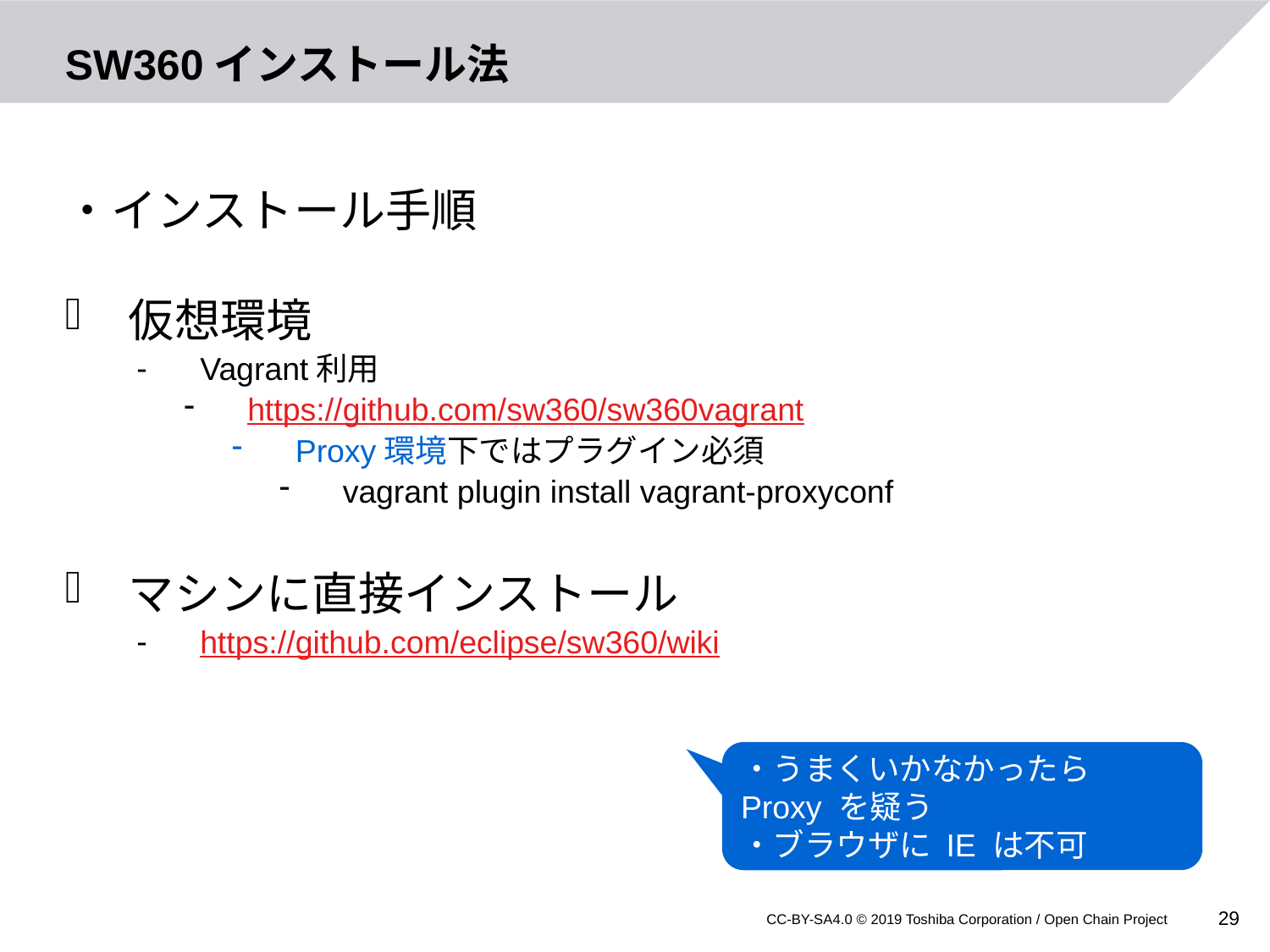

# SW360インストール法

・インストール手順

仮想環境
Vagrant利用
https://github.com/sw360/sw360vagrant
Proxy環境下ではプラグイン必須
vagrant plugin install vagrant-proxyconf

マシンに直接インストール
https://github.com/eclipse/sw360/wiki

・うまくいかなかったら Proxy を疑う
・ブラウザに IE は不可